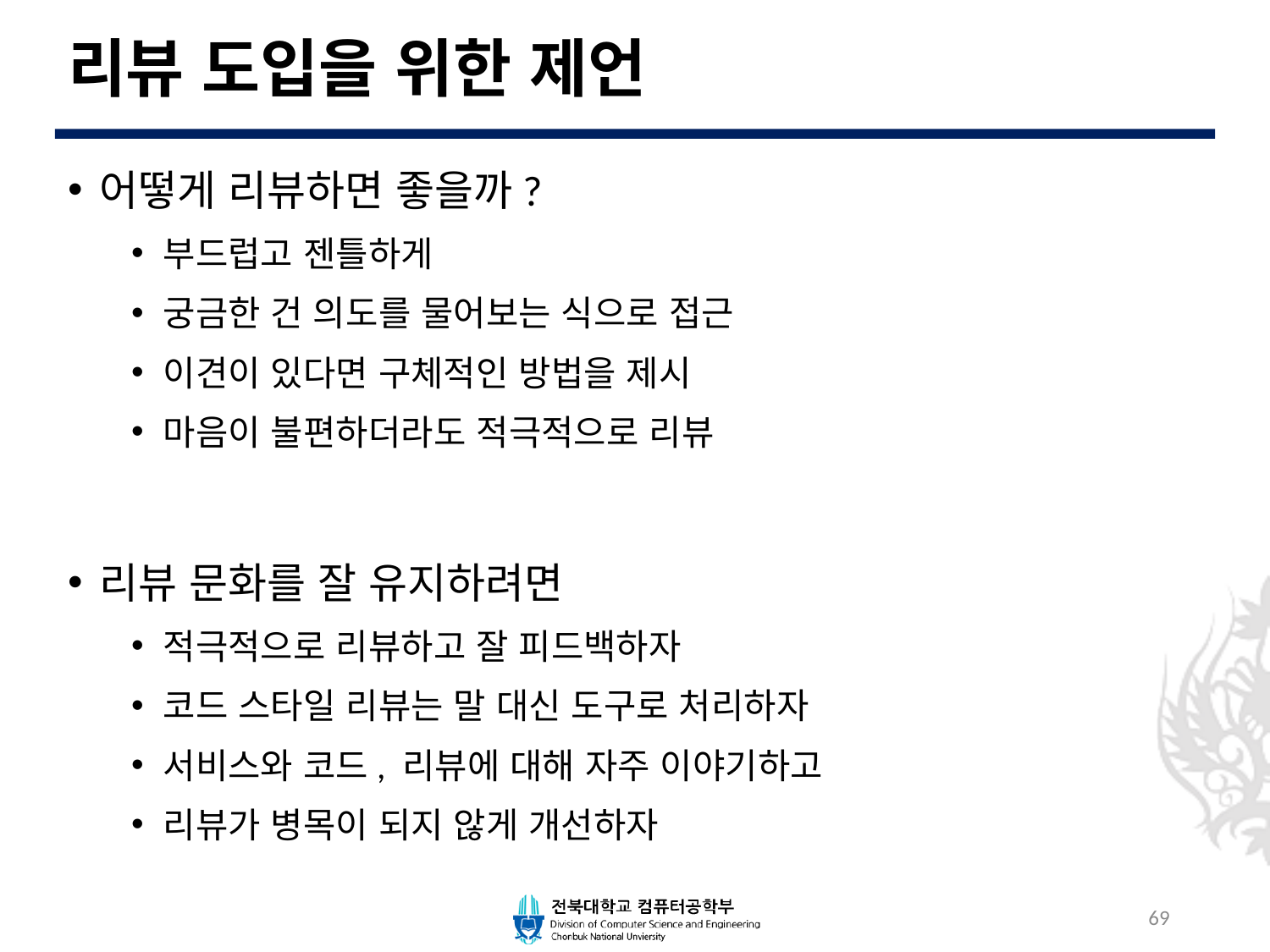

# 리뷰 도입을 위한 제언
어떻게 리뷰하면 좋을까?
부드럽고 젠틀하게
궁금한 건 의도를 물어보는 식으로 접근
이견이 있다면 구체적인 방법을 제시
마음이 불편하더라도 적극적으로 리뷰

리뷰 문화를 잘 유지하려면
적극적으로 리뷰하고 잘 피드백하자
코드 스타일 리뷰는 말 대신 도구로 처리하자
서비스와 코드, 리뷰에 대해 자주 이야기하고
리뷰가 병목이 되지 않게 개선하자

69